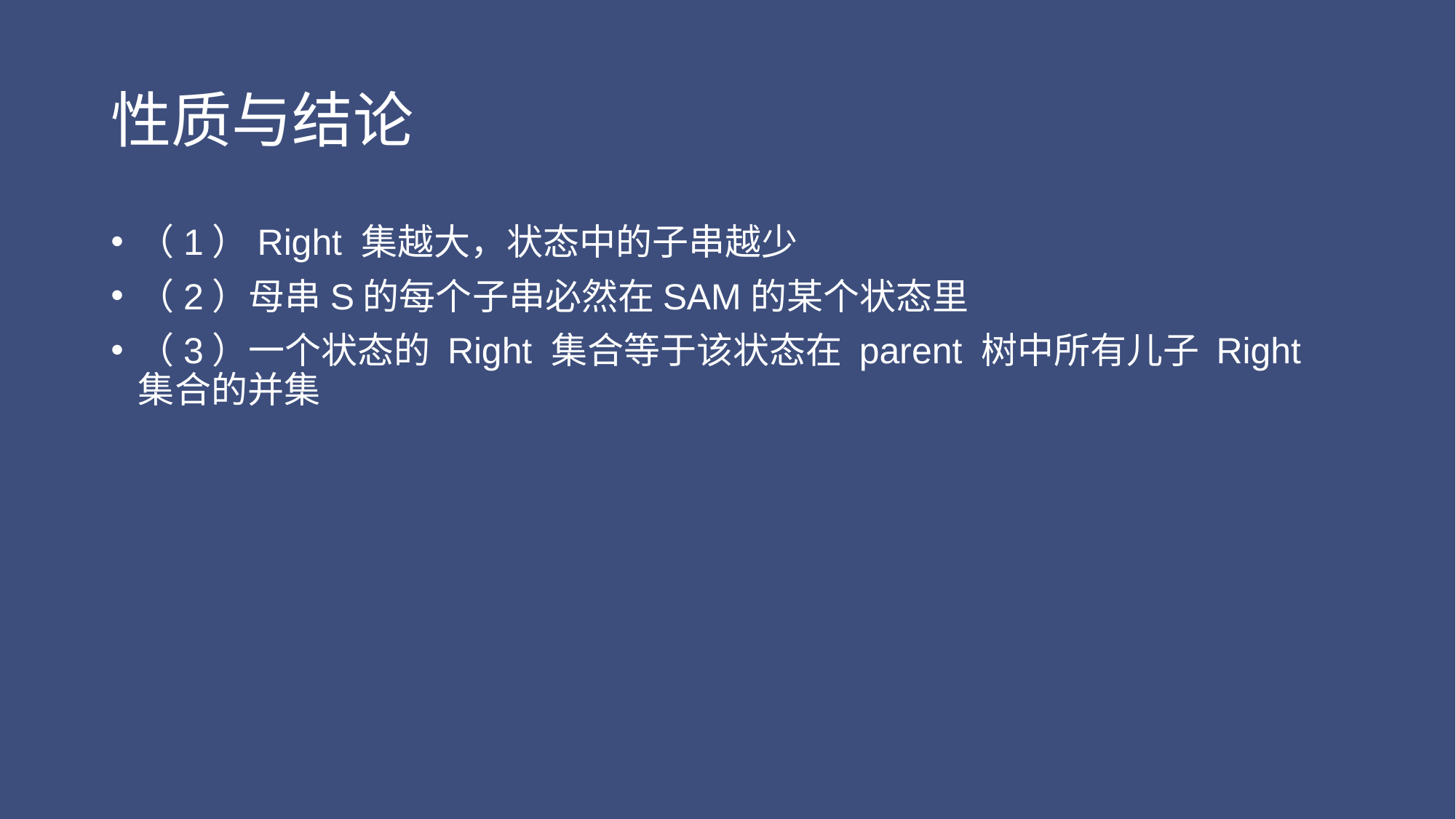

# 性质与结论
（1）Right 集越大，状态中的子串越少
（2）母串S的每个子串必然在SAM的某个状态里
（3）一个状态的 Right 集合等于该状态在 parent 树中所有儿子 Right 集合的并集